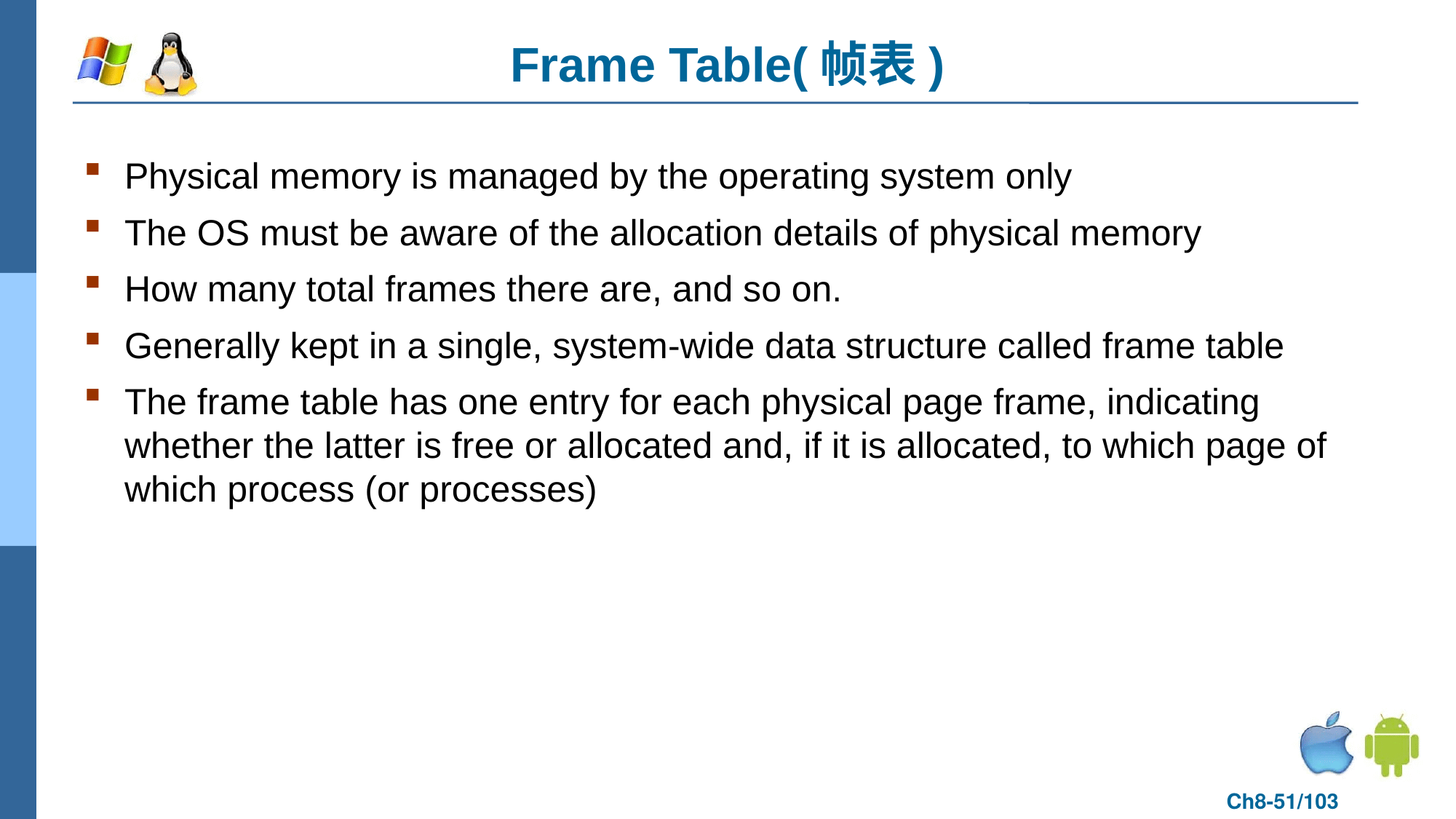

# Frame Table(帧表)
Physical memory is managed by the operating system only
The OS must be aware of the allocation details of physical memory
How many total frames there are, and so on.
Generally kept in a single, system-wide data structure called frame table
The frame table has one entry for each physical page frame, indicating whether the latter is free or allocated and, if it is allocated, to which page of which process (or processes)